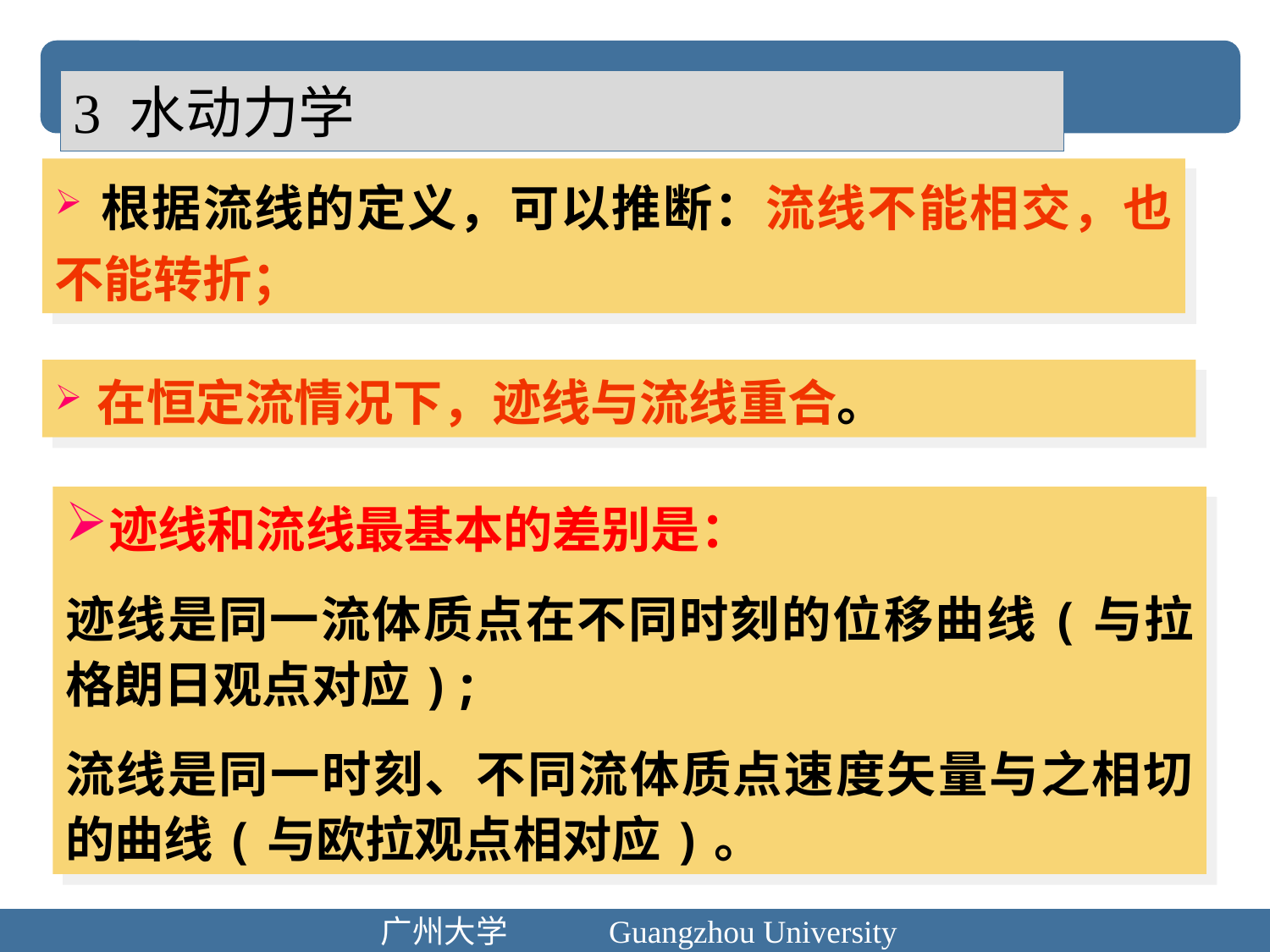

3 水动力学
 根据流线的定义，可以推断：流线不能相交，也不能转折；
 在恒定流情况下，迹线与流线重合。
迹线和流线最基本的差别是：
迹线是同一流体质点在不同时刻的位移曲线(与拉格朗日观点对应);
流线是同一时刻、不同流体质点速度矢量与之相切的曲线(与欧拉观点相对应)。